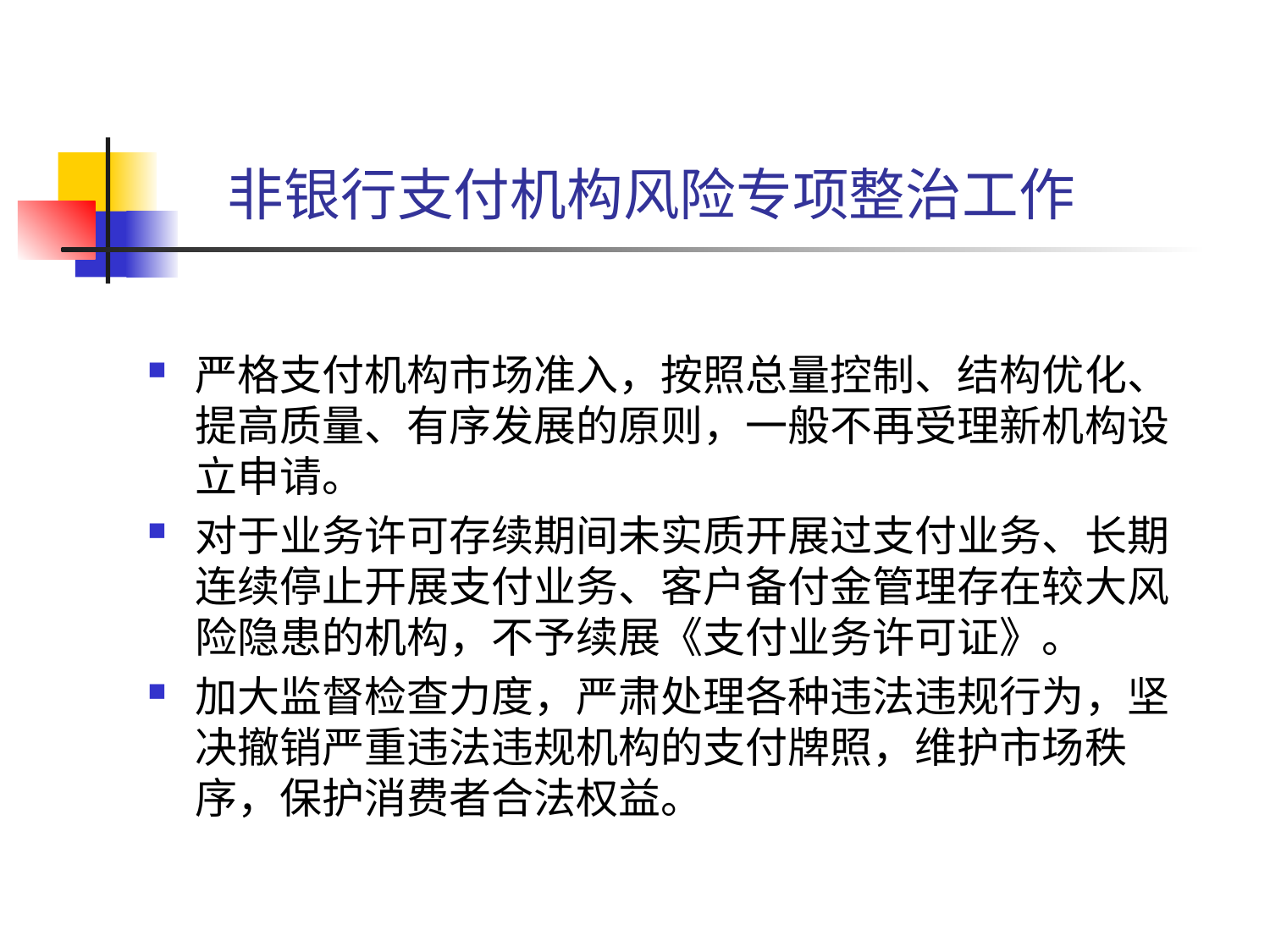

# 非银行支付机构风险专项整治工作

严格支付机构市场准入，按照总量控制、结构优化、提高质量、有序发展的原则，一般不再受理新机构设立申请。
对于业务许可存续期间未实质开展过支付业务、长期连续停止开展支付业务、客户备付金管理存在较大风险隐患的机构，不予续展《支付业务许可证》。
加大监督检查力度，严肃处理各种违法违规行为，坚决撤销严重违法违规机构的支付牌照，维护市场秩序，保护消费者合法权益。